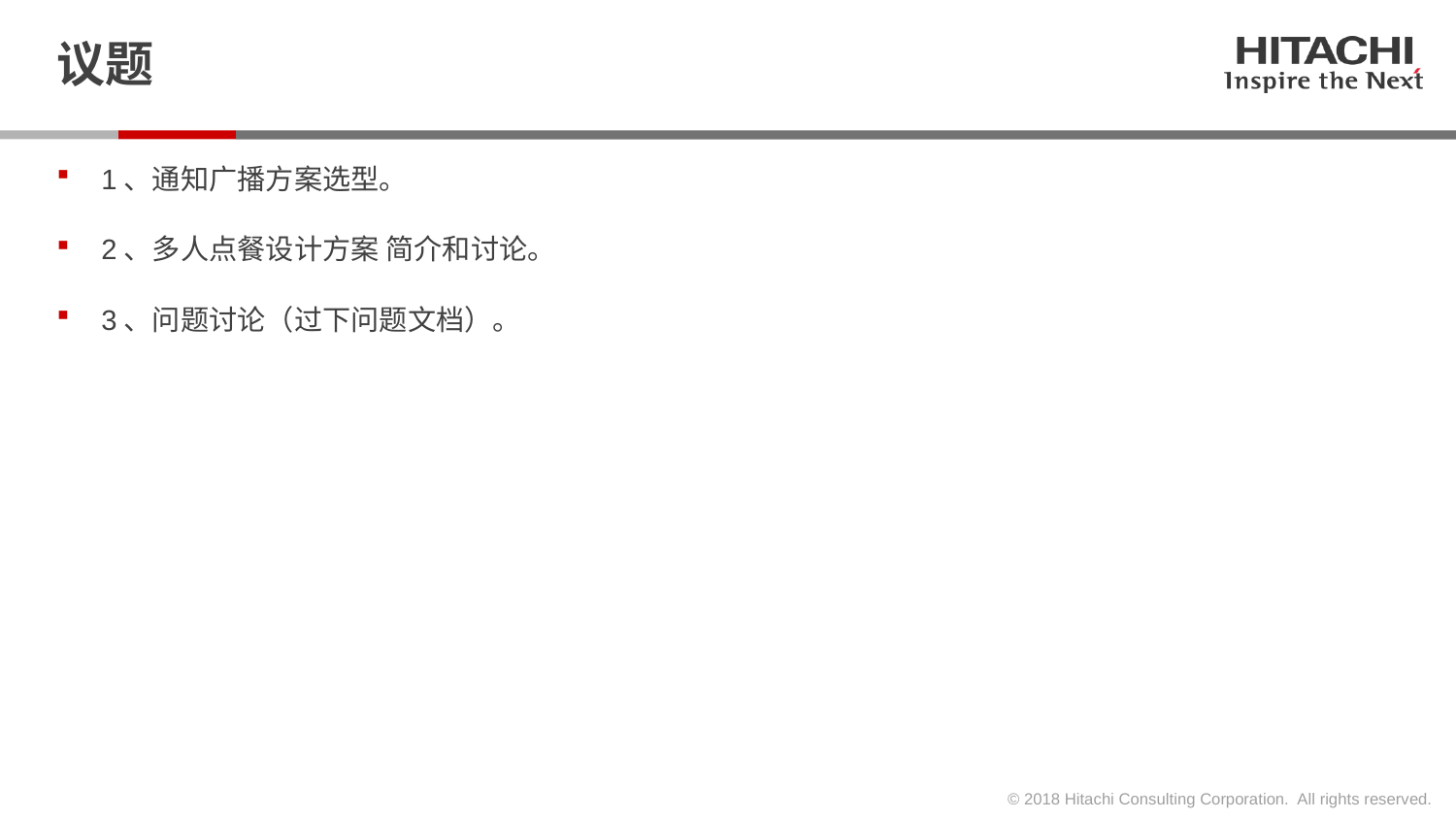

# 议题
1、通知广播方案选型。
2、多人点餐设计方案 简介和讨论。
3、问题讨论（过下问题文档）。